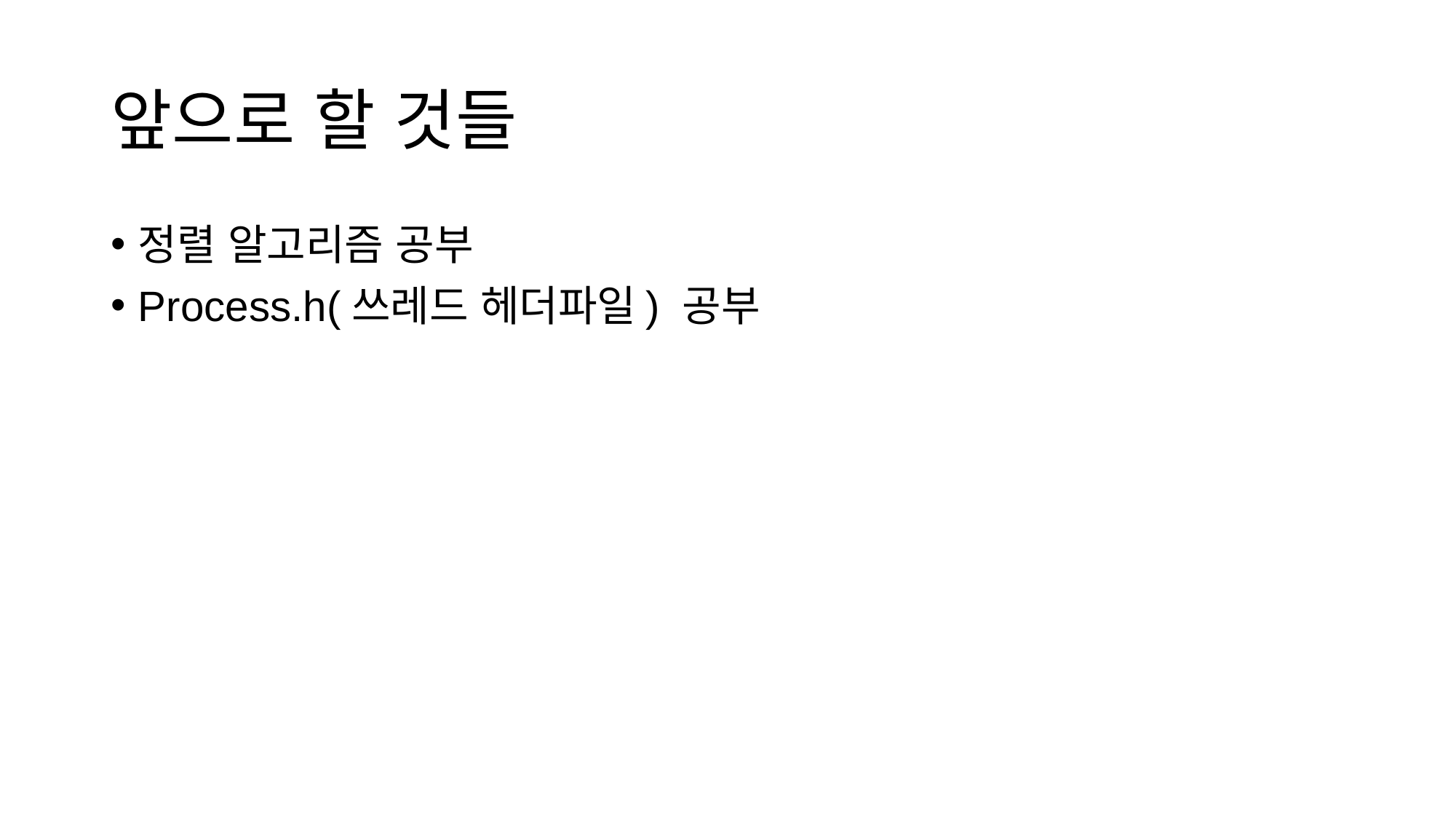

# 앞으로 할 것들
정렬 알고리즘 공부
Process.h(쓰레드 헤더파일) 공부